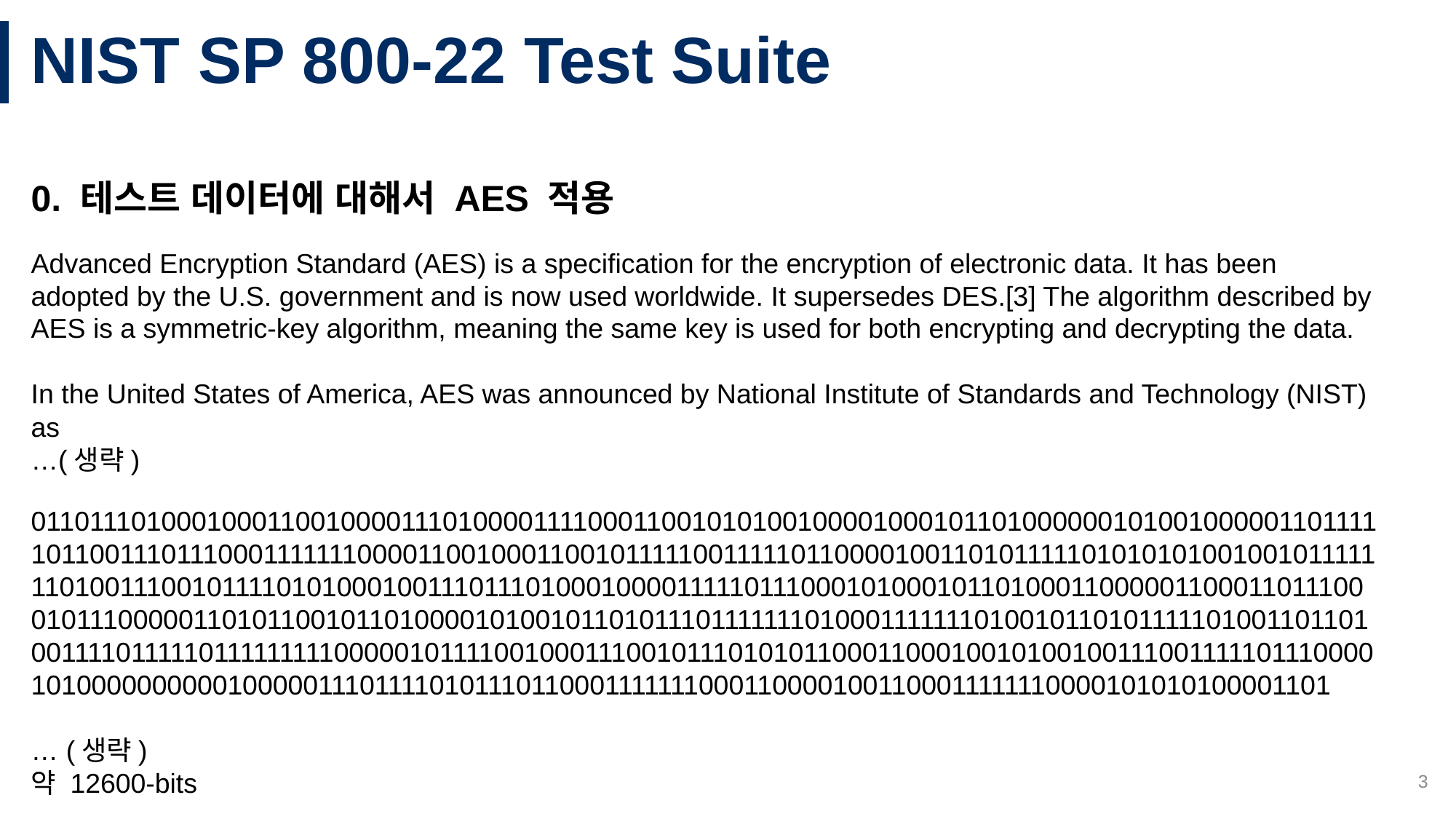

# NIST SP 800-22 Test Suite
0. 테스트 데이터에 대해서 AES 적용
Advanced Encryption Standard (AES) is a specification for the encryption of electronic data. It has been adopted by the U.S. government and is now used worldwide. It supersedes DES.[3] The algorithm described by AES is a symmetric-key algorithm, meaning the same key is used for both encrypting and decrypting the data.

In the United States of America, AES was announced by National Institute of Standards and Technology (NIST) as
…(생략)
011011101000100011001000011101000011110001100101010010000100010110100000010100100000110111110110011101110001111111000011001000110010111110011111011000010011010111110101010100100101111111010011100101111010100010011101110100010000111110111000101000101101000110000011000110111000101110000011010110010110100001010010110101110111111101000111111101001011010111110100110110100111101111101111111110000010111100100011100101110101011000110001001010010011100111110111000010100000000001000001110111101011101100011111110001100001001100011111110000101010100001101

… (생략)
약 12600-bits
3